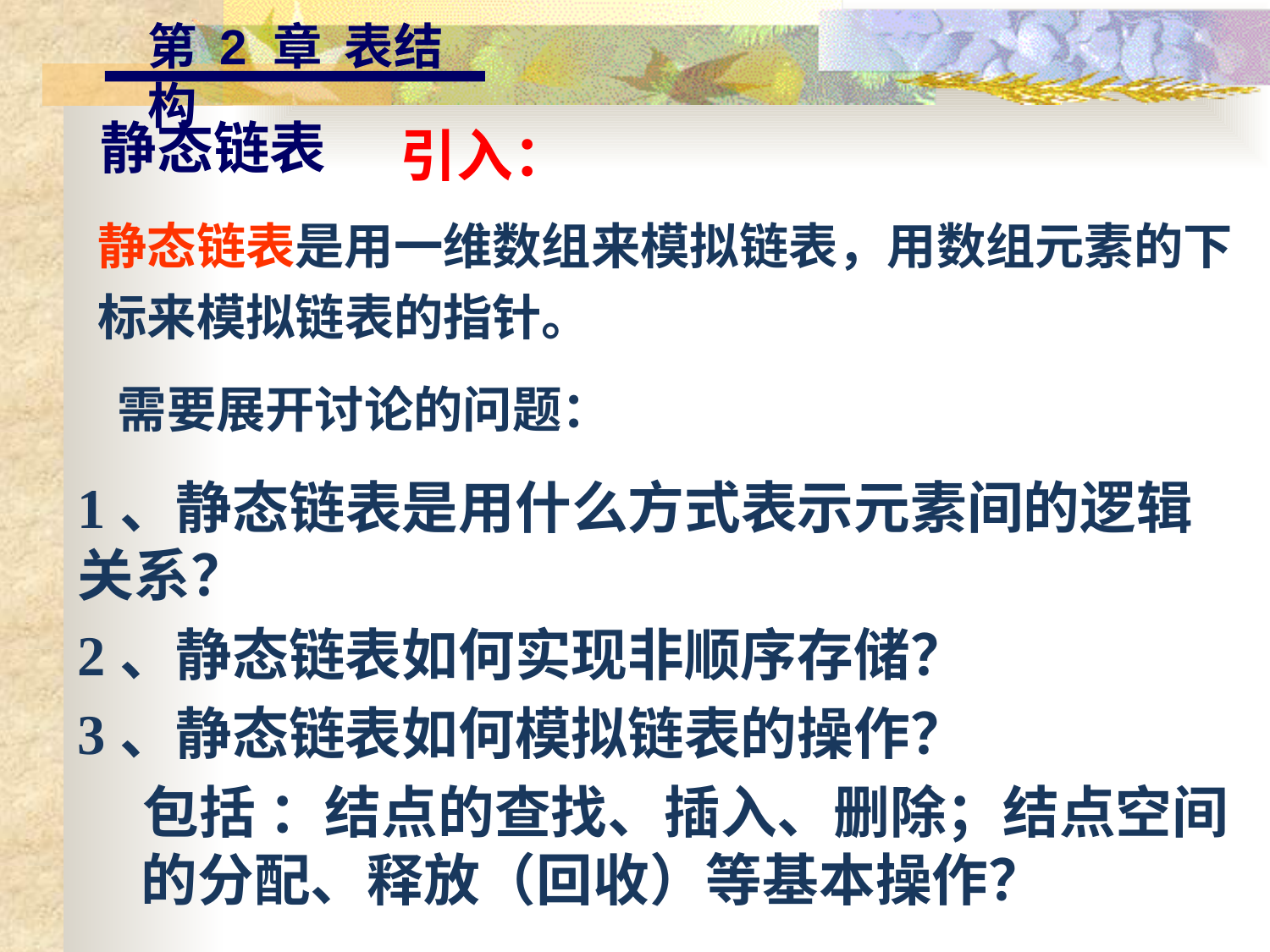

第 2 章  表结构

静态链表
引入：
静态链表是用一维数组来模拟链表，用数组元素的下标来模拟链表的指针。
# 需要展开讨论的问题：
1、静态链表是用什么方式表示元素间的逻辑关系？
2、静态链表如何实现非顺序存储？
3、静态链表如何模拟链表的操作？
    包括 ：结点的查找、插入、删除；结点空间的分配、释放（回收）等基本操作？